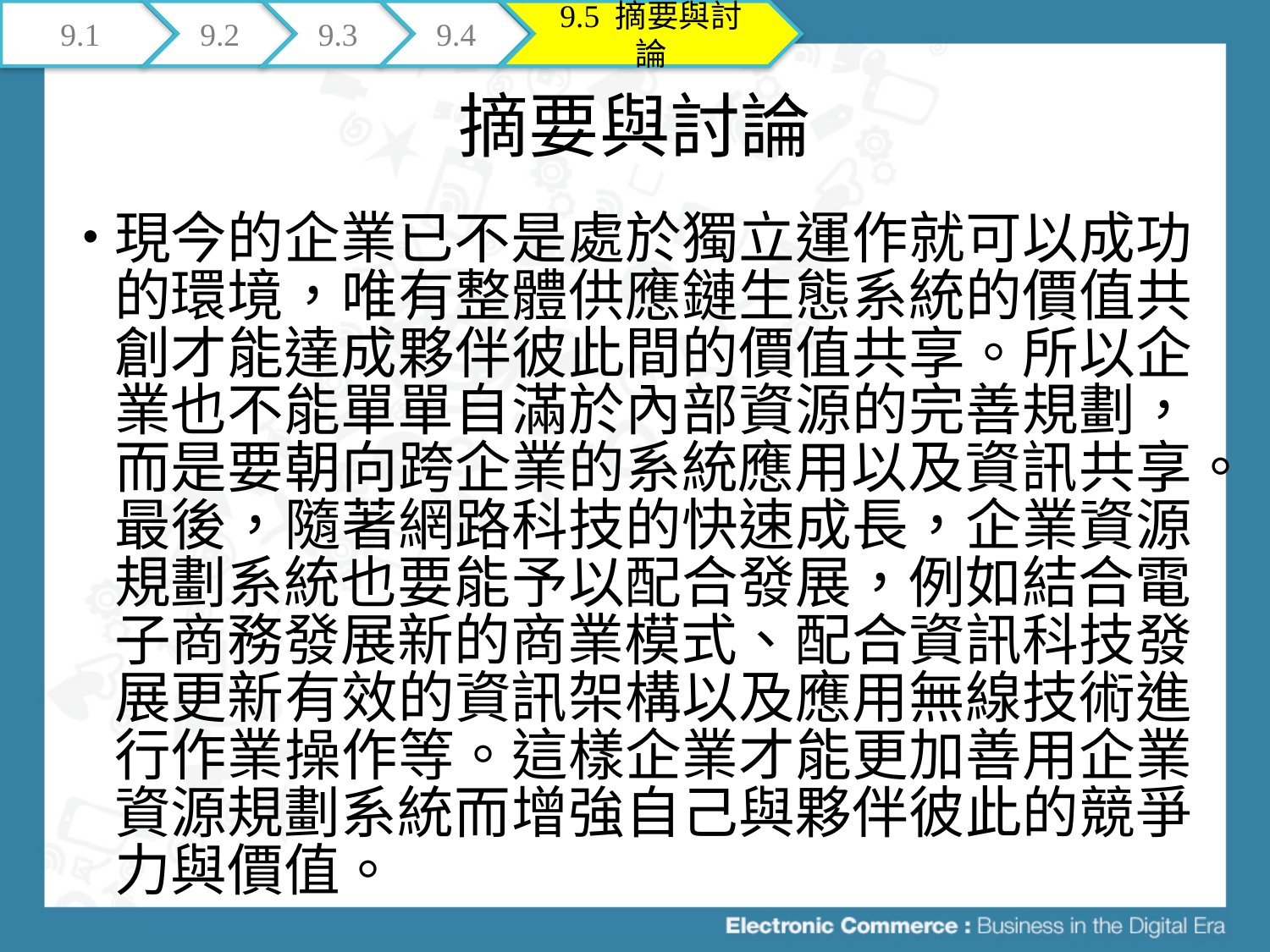

9.1
9.2
9.3
9.4
9.5 摘要與討論
# 摘要與討論
現今的企業已不是處於獨立運作就可以成功的環境，唯有整體供應鏈生態系統的價值共創才能達成夥伴彼此間的價值共享。所以企業也不能單單自滿於內部資源的完善規劃，而是要朝向跨企業的系統應用以及資訊共享。最後，隨著網路科技的快速成長，企業資源規劃系統也要能予以配合發展，例如結合電子商務發展新的商業模式、配合資訊科技發展更新有效的資訊架構以及應用無線技術進行作業操作等。這樣企業才能更加善用企業資源規劃系統而增強自己與夥伴彼此的競爭力與價值。